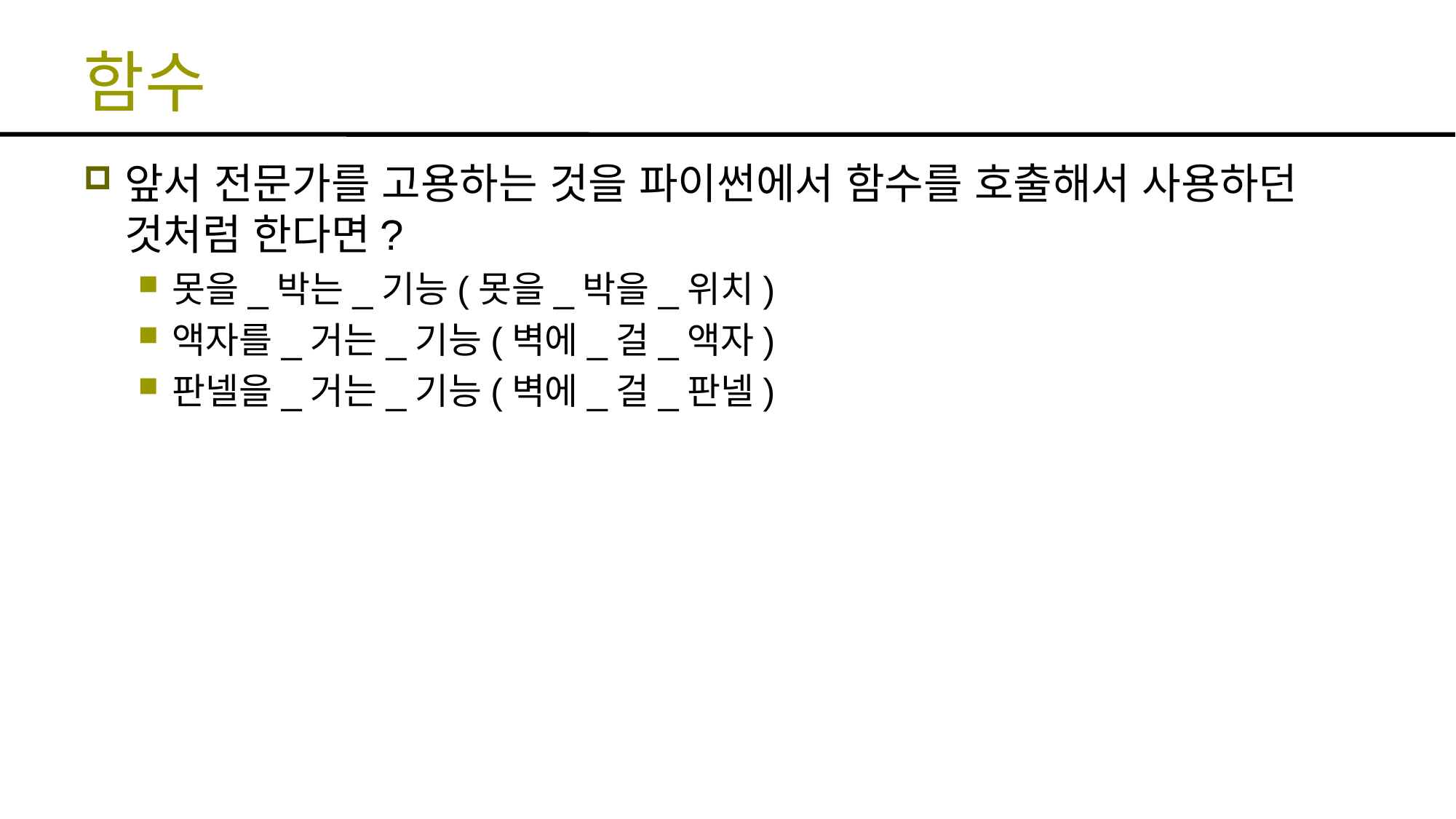

# 함수
앞서 전문가를 고용하는 것을 파이썬에서 함수를 호출해서 사용하던 것처럼 한다면?
못을_박는_기능(못을_박을_위치)
액자를_거는_기능(벽에_걸_액자)
판넬을_거는_기능(벽에_걸_판넬)